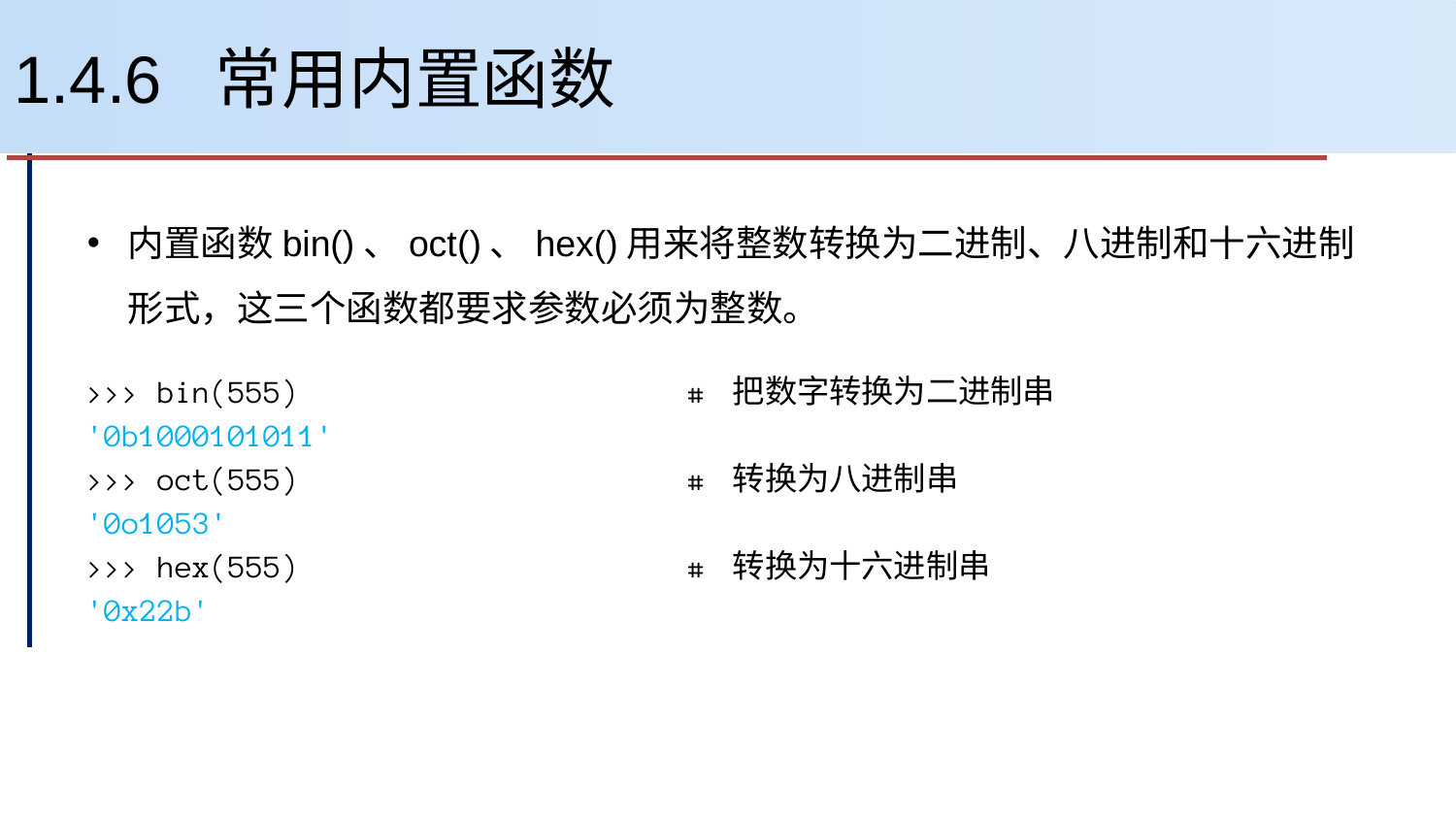

# 1.4.6  常用内置函数
内置函数bin()、oct()、hex()用来将整数转换为二进制、八进制和十六进制形式，这三个函数都要求参数必须为整数。

>>> bin(555)                      # 把数字转换为二进制串
'0b1000101011'
>>> oct(555)                      # 转换为八进制串
'0o1053'
>>> hex(555)                      # 转换为十六进制串
'0x22b'